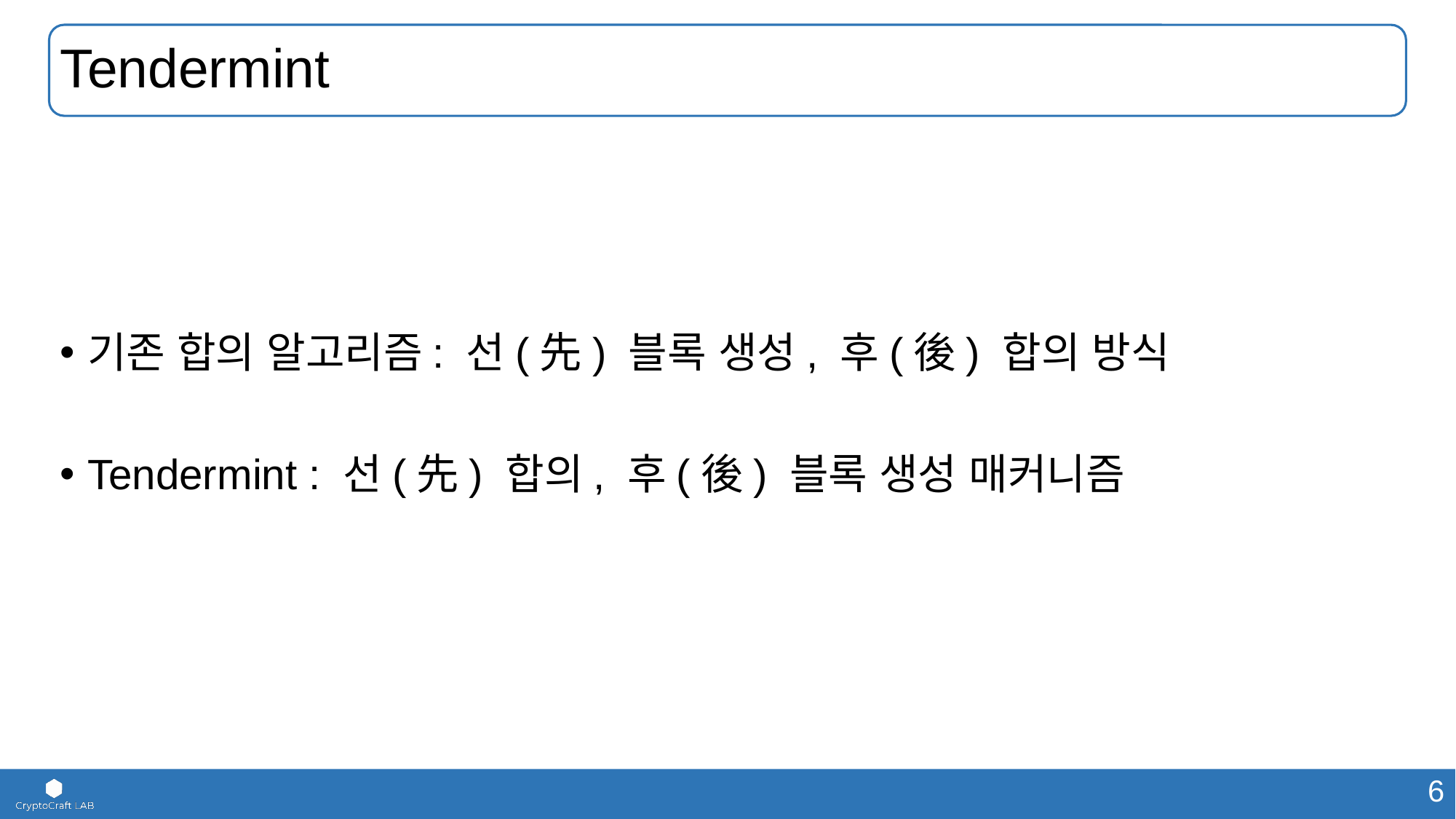

# Tendermint

기존 합의 알고리즘: 선(先) 블록 생성, 후(後) 합의 방식

Tendermint : 선(先) 합의, 후(後) 블록 생성 매커니즘